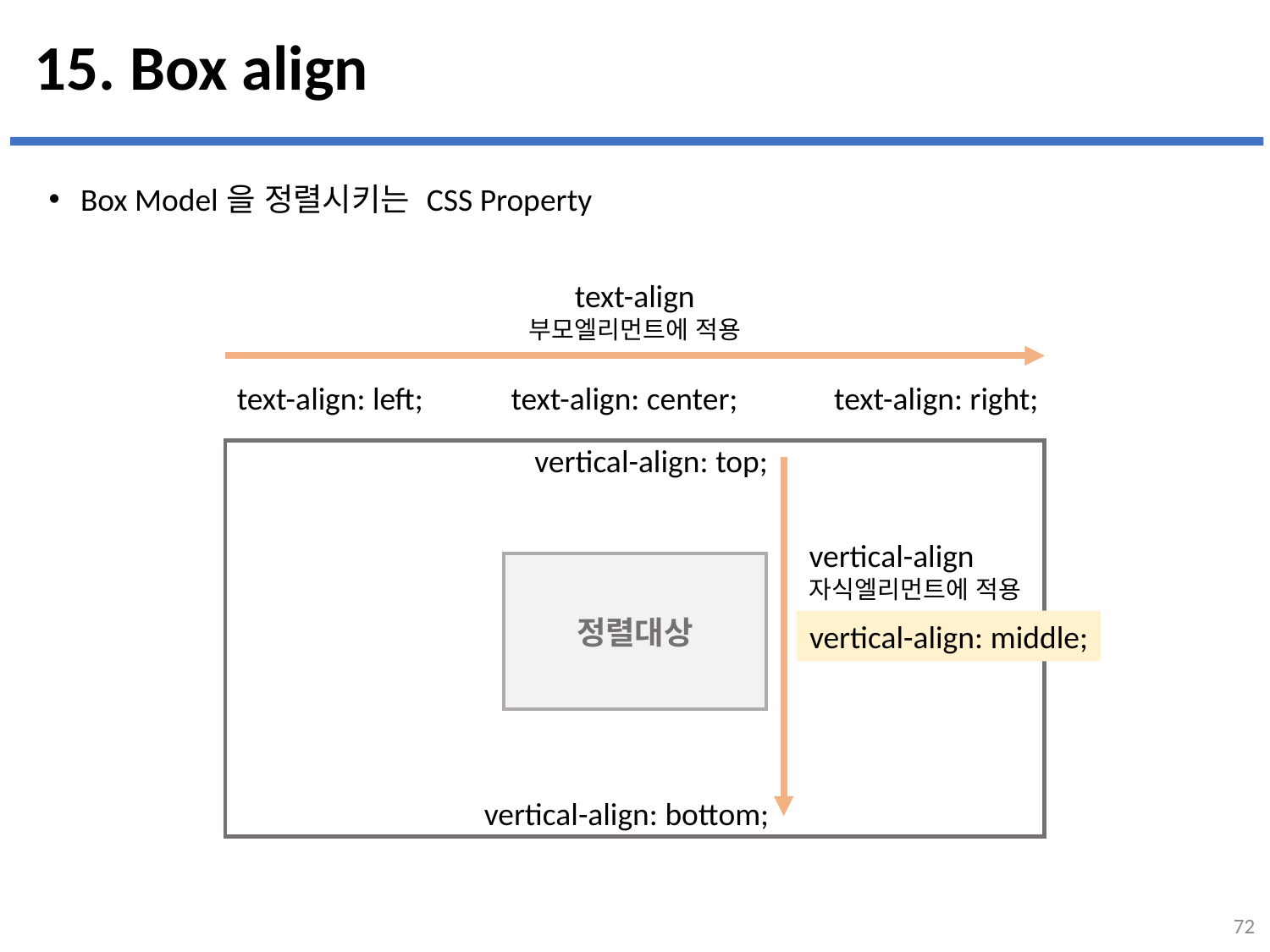

# 15. Box align
Box Model을 정렬시키는 CSS Property
text-align
부모엘리먼트에 적용
text-align: left;
text-align: center;
text-align: right;
vertical-align: top;

vertical-align
자식엘리먼트에 적용
정렬대상
vertical-align: middle;
vertical-align: bottom;
72